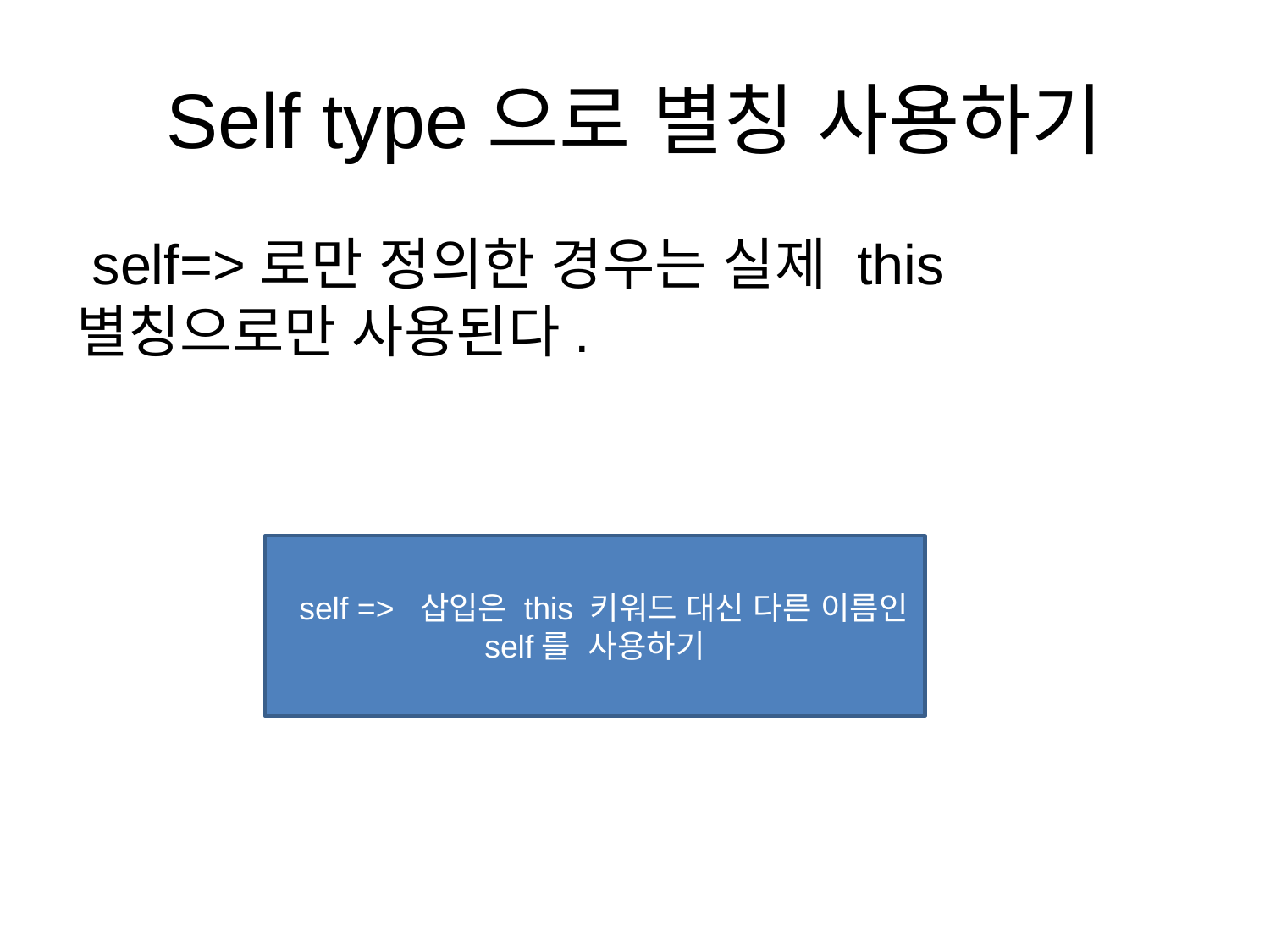

# Self type으로 별칭 사용하기
 self=>로만 정의한 경우는 실제 this 별칭으로만 사용된다.
  self =>  삽입은 this 키워드 대신 다른 이름인 self를  사용하기